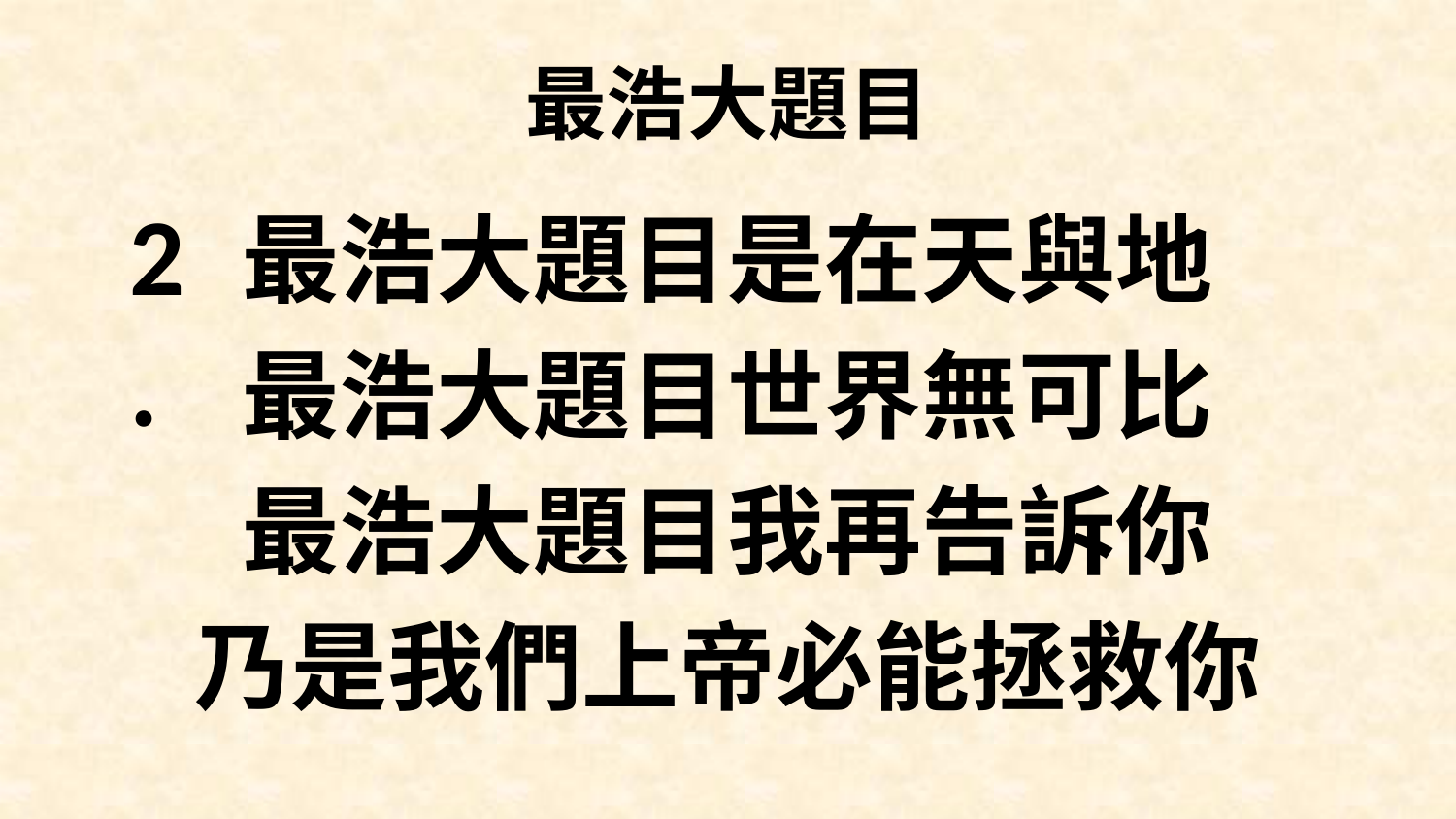

# 最浩大題目
2.
最浩大題目是在天與地
最浩大題目世界無可比
最浩大題目我再告訴你
乃是我們上帝必能拯救你